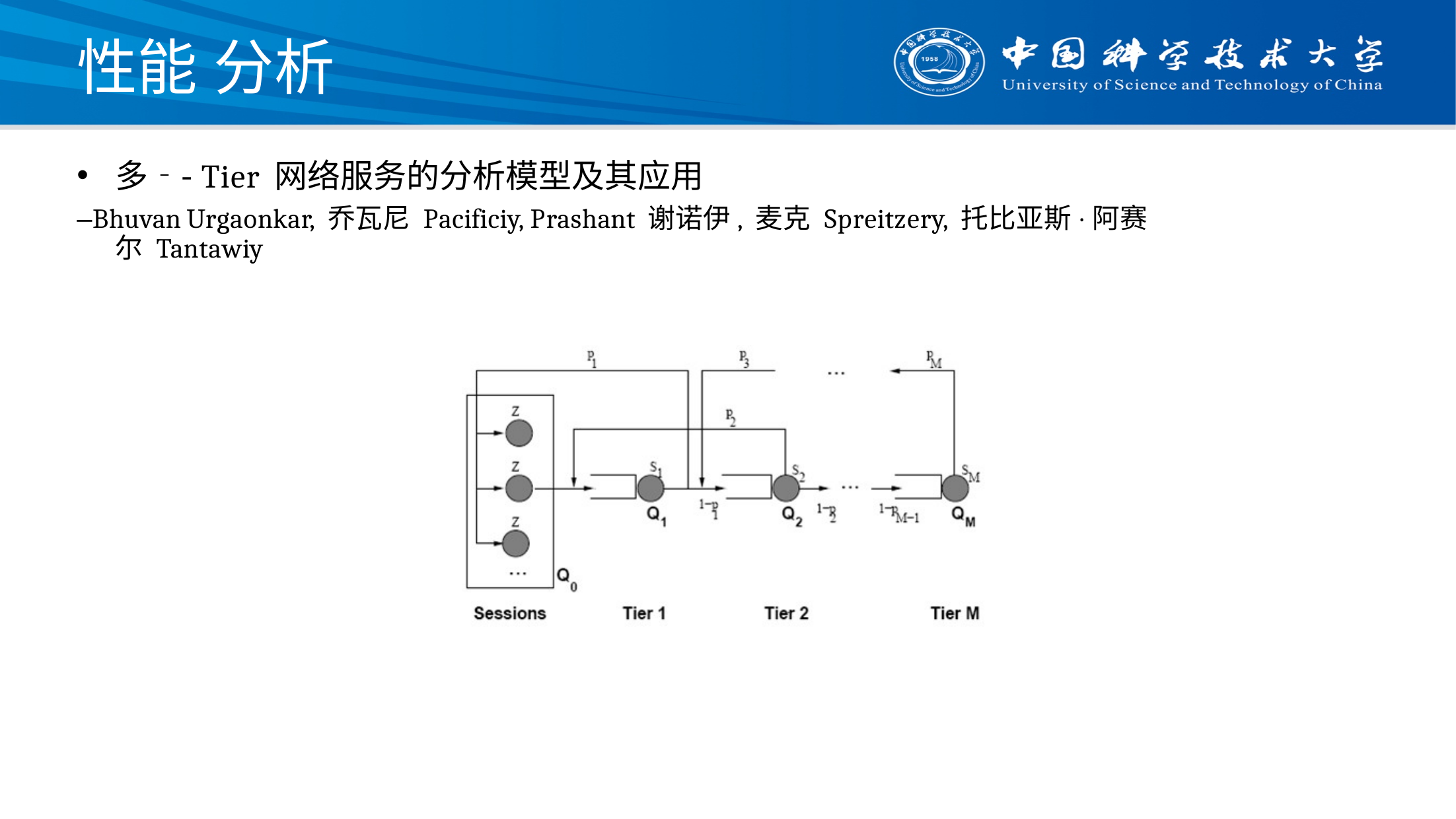

# 性能 分析
多‐‑Tier 网络服务的分析模型及其应用
–Bhuvan Urgaonkar, 乔瓦尼 Pacificiy, Prashant 谢诺伊, 麦克 Spreitzery, 托比亚斯·阿赛尔 Tantawiy